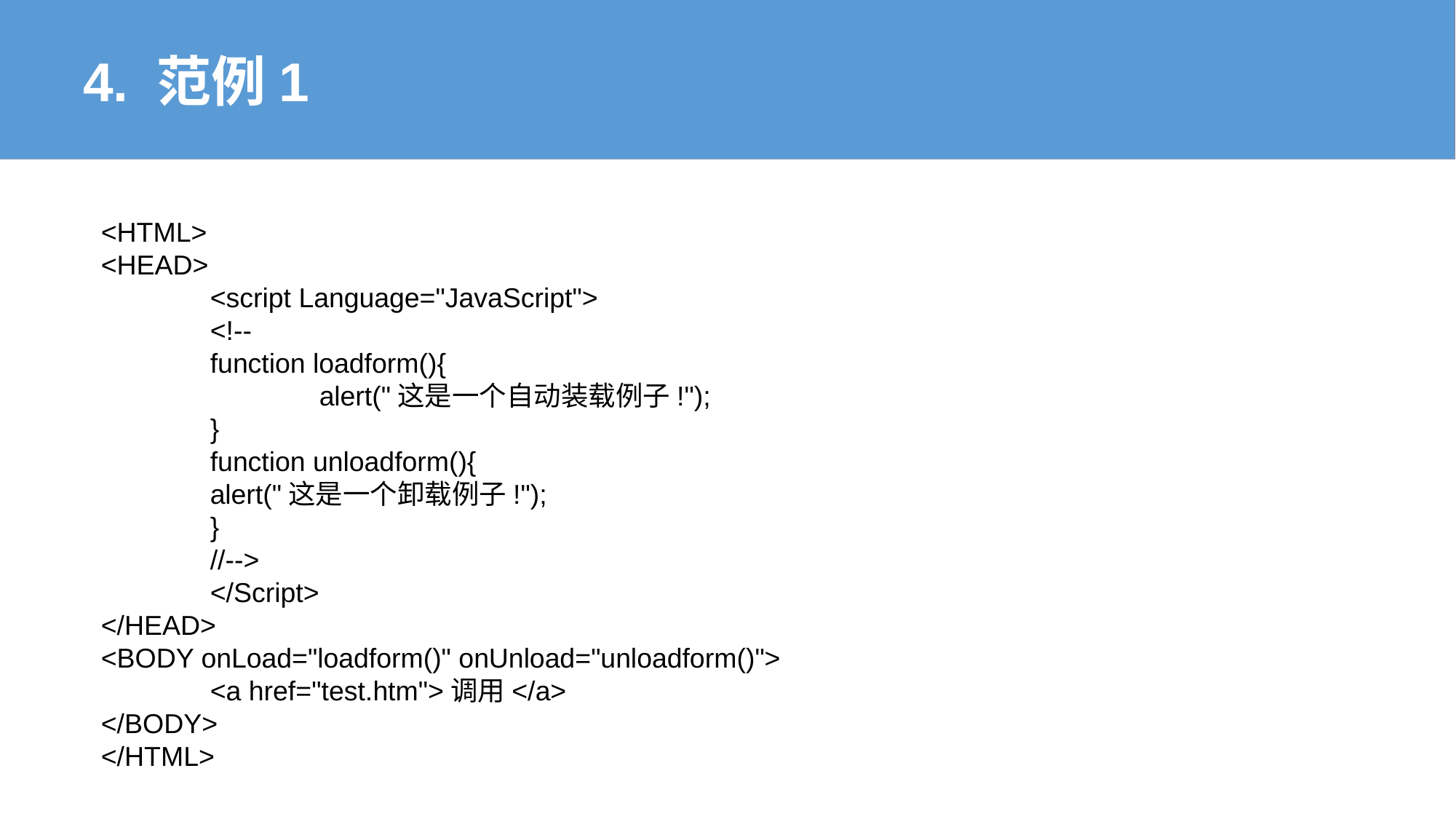

4. 范例1

<HTML>
<HEAD>
	<script Language="JavaScript">
	<!--
	function loadform(){
		alert("这是一个自动装载例子!");
	}
	function unloadform(){
	alert("这是一个卸载例子!");
	}
	//-->
	</Script>
</HEAD>
<BODY onLoad="loadform()" onUnload="unloadform()">
	<a href="test.htm">调用</a>
</BODY>
</HTML>